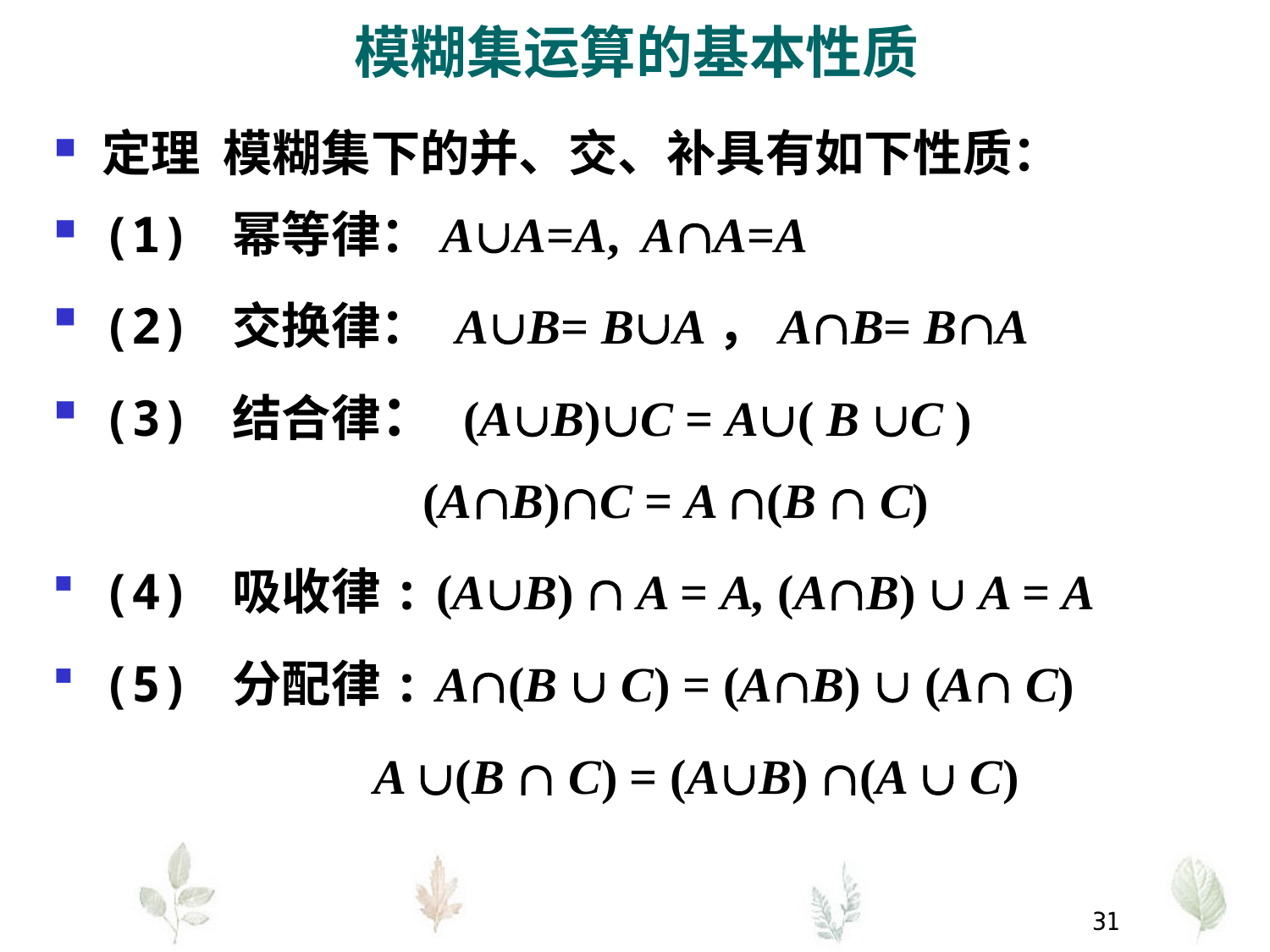

模糊集运算的基本性质
定理  模糊集下的并、交、补具有如下性质：
(1) 幂等律：A∪A=A,  A∩A=A
(2) 交换律： A∪B= B∪A，A∩B= B∩A
(3) 结合律： (A∪B)∪C = A∪( B ∪C )
                              (A∩B)∩C = A ∩(B ∩ C)
(4) 吸收律: (A∪B) ∩ A = A, (A∩B) ∪ A = A
(5) 分配律: A∩(B ∪ C) = (A∩B) ∪ (A∩ C)
                          A ∪(B ∩ C) = (A∪B) ∩(A ∪ C)
31